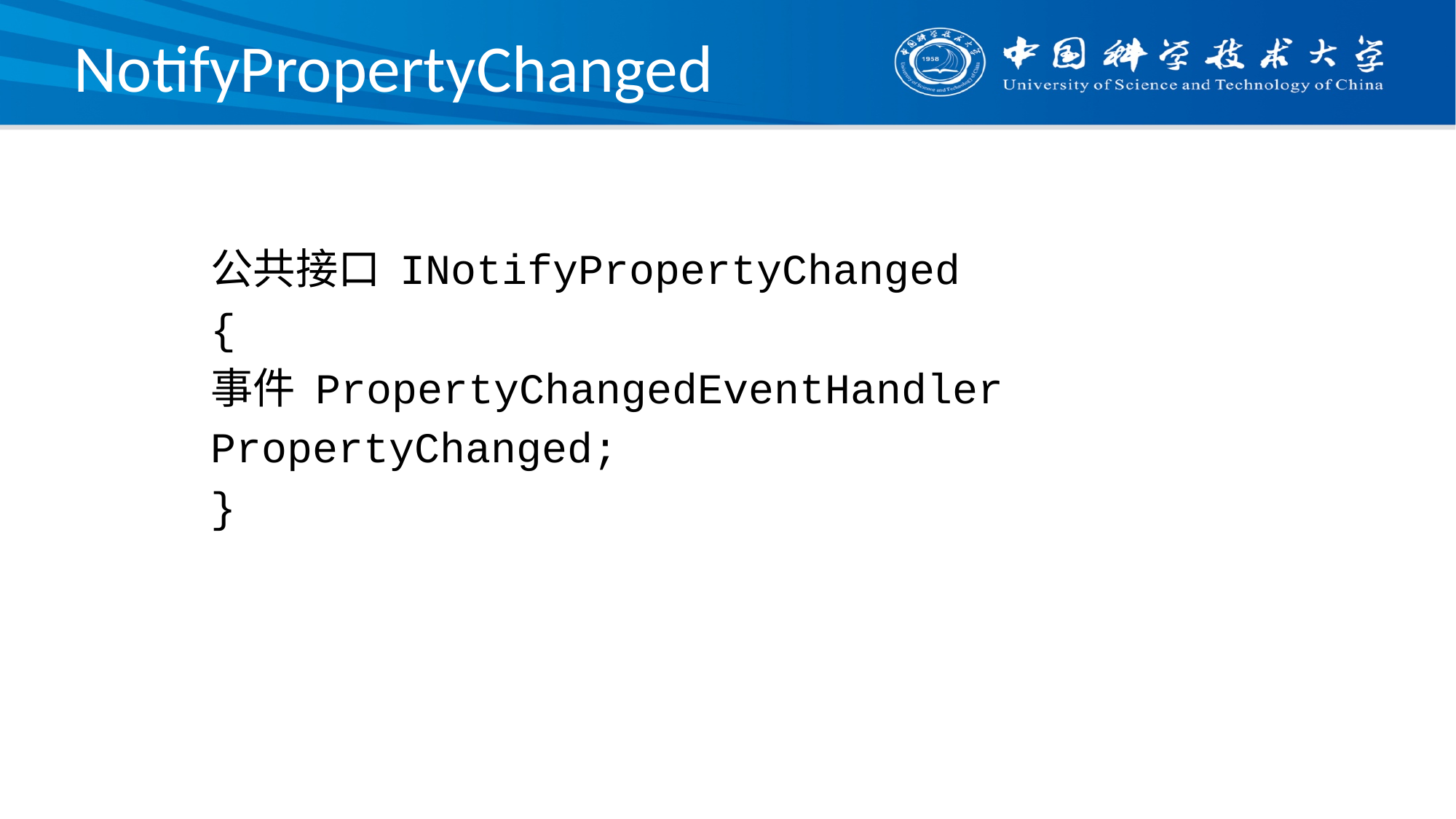

# NotifyPropertyChanged
公共接口 INotifyPropertyChanged
{
事件 PropertyChangedEventHandler
PropertyChanged;
}